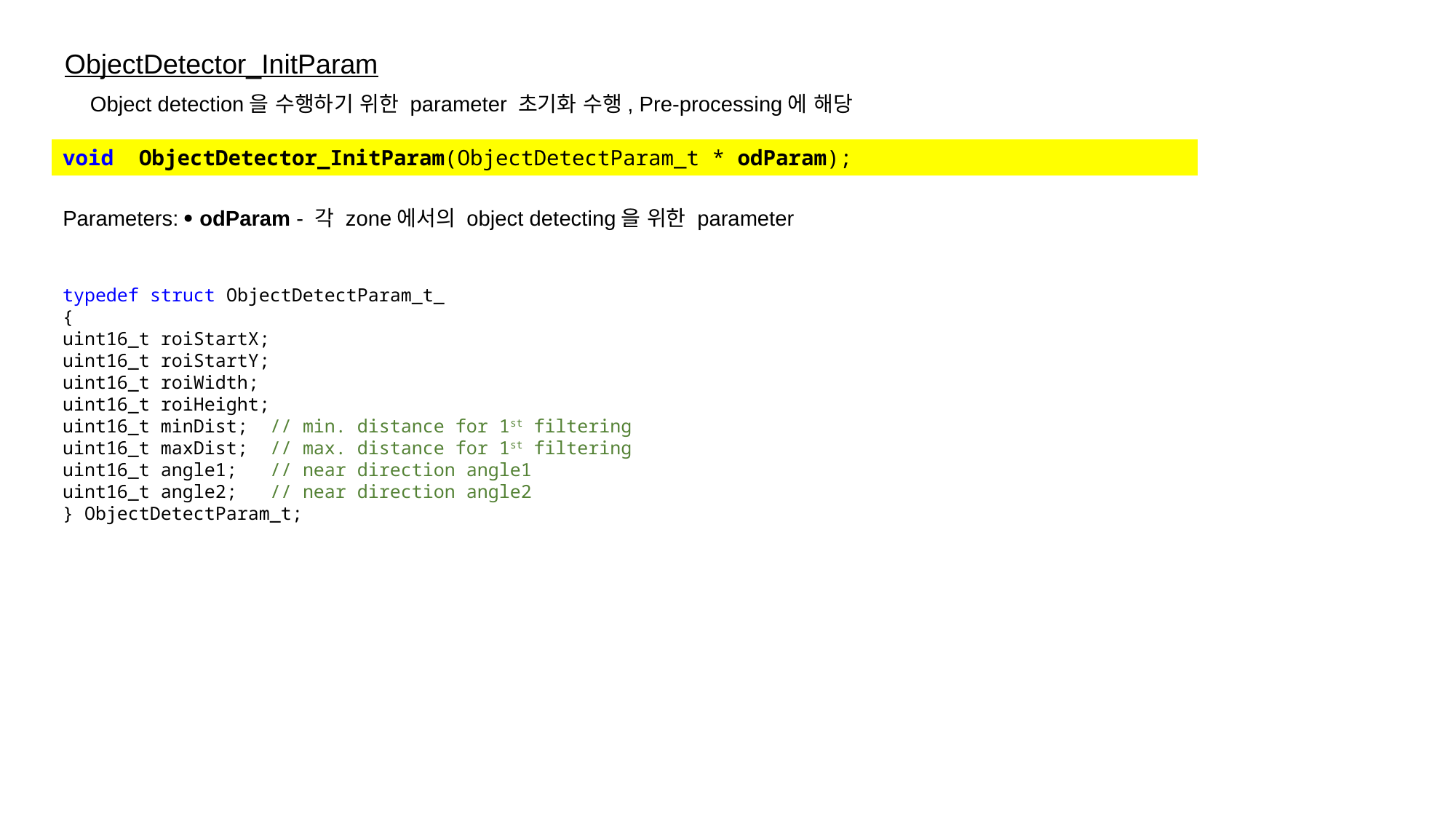

ObjectDetector_InitParam
 Object detection을 수행하기 위한 parameter 초기화 수행, Pre-processing에 해당
void  ObjectDetector_InitParam(ObjectDetectParam_t * odParam);
Parameters: • odParam - 각 zone에서의 object detecting을 위한 parameter
typedef struct ObjectDetectParam_t_
{
uint16_t roiStartX;
uint16_t roiStartY;
uint16_t roiWidth;
uint16_t roiHeight;
uint16_t minDist;  // min. distance for 1st filtering
uint16_t maxDist;  // max. distance for 1st filtering
uint16_t angle1;   // near direction angle1
uint16_t angle2;   // near direction angle2
} ObjectDetectParam_t;